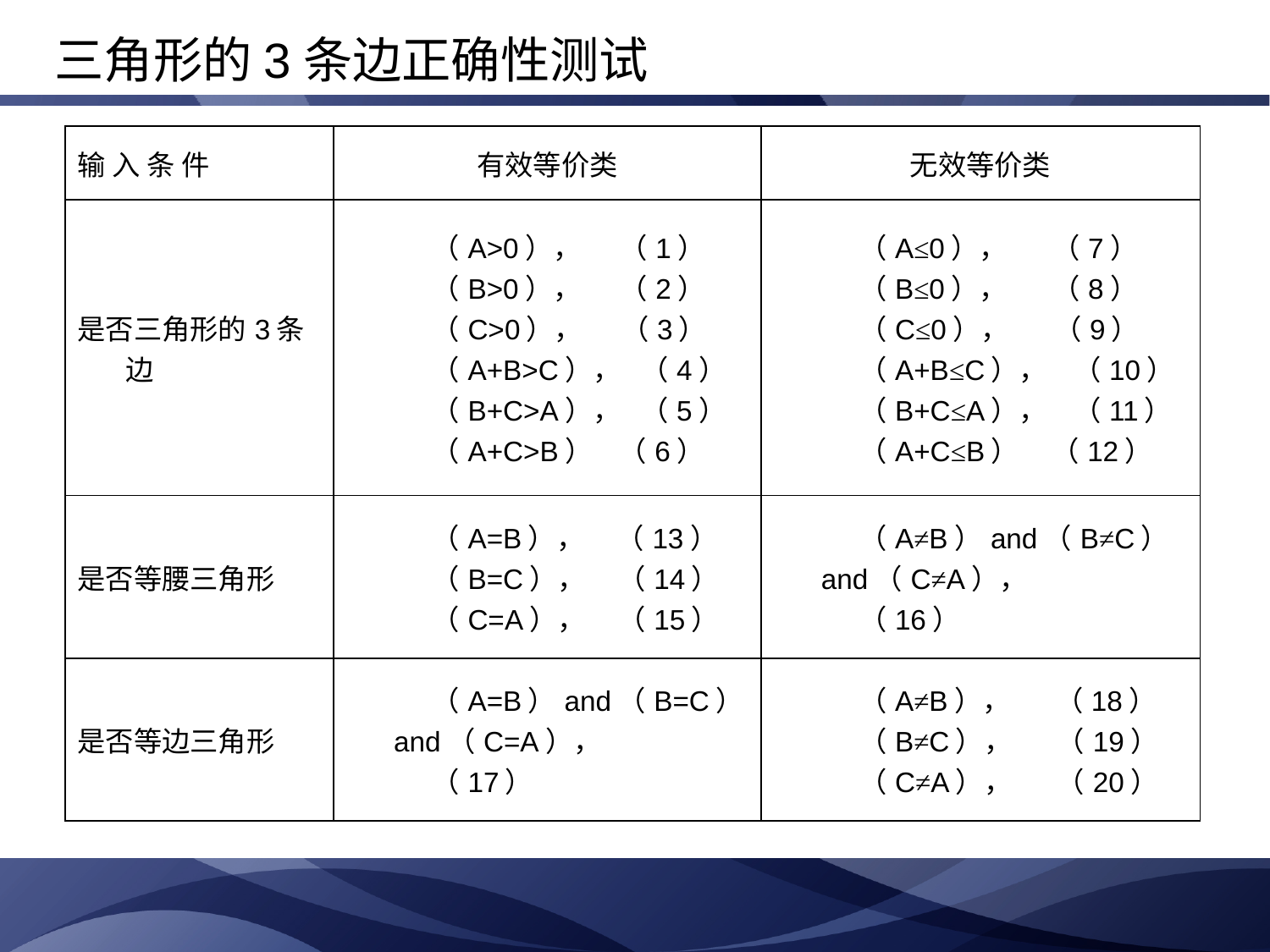

# 三角形的3条边正确性测试
| 输 入 条 件 | 有效等价类 | 无效等价类 |
| --- | --- | --- |
| 是否三角形的3条边 | （A>0）， （1） （B>0）， （2） （C>0）， （3） （A+B>C）， （4） （B+C>A）， （5） （A+C>B） （6） | （A≤0）， （7） （B≤0）， （8） （C≤0）， （9） （A+B≤C）， （10） （B+C≤A）， （11） （A+C≤B） （12） |
| 是否等腰三角形 | （A=B）， （13） （B=C）， （14） （C=A）， （15） | （A≠B）and（B≠C）and（C≠A）， （16） |
| 是否等边三角形 | （A=B）and（B=C）and（C=A）， （17） | （A≠B）， （18） （B≠C）， （19） （C≠A）， （20） |